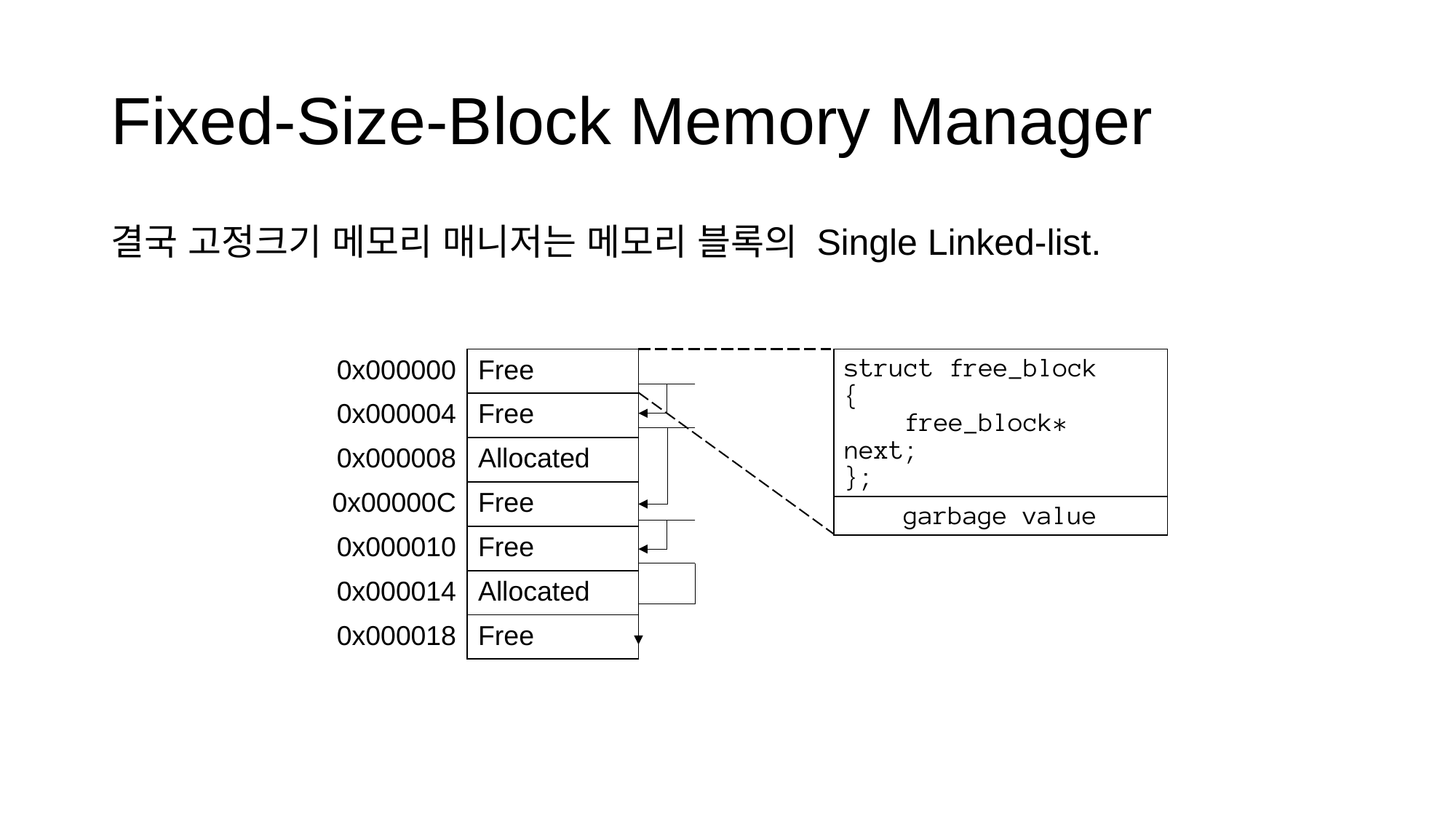

# Fixed-Size-Block Memory Manager
결국 고정크기 메모리 매니저는 메모리 블록의 Single Linked-list.
| 0x000000 |
| --- |
| 0x000004 |
| 0x000008 |
| 0x00000C |
| 0x000010 |
| 0x000014 |
| 0x000018 |
| Free |
| --- |
| Free |
| Allocated |
| Free |
| Free |
| Allocated |
| Free |
| struct free\_block { free\_block\* next; }; |
| --- |
| garbage value |